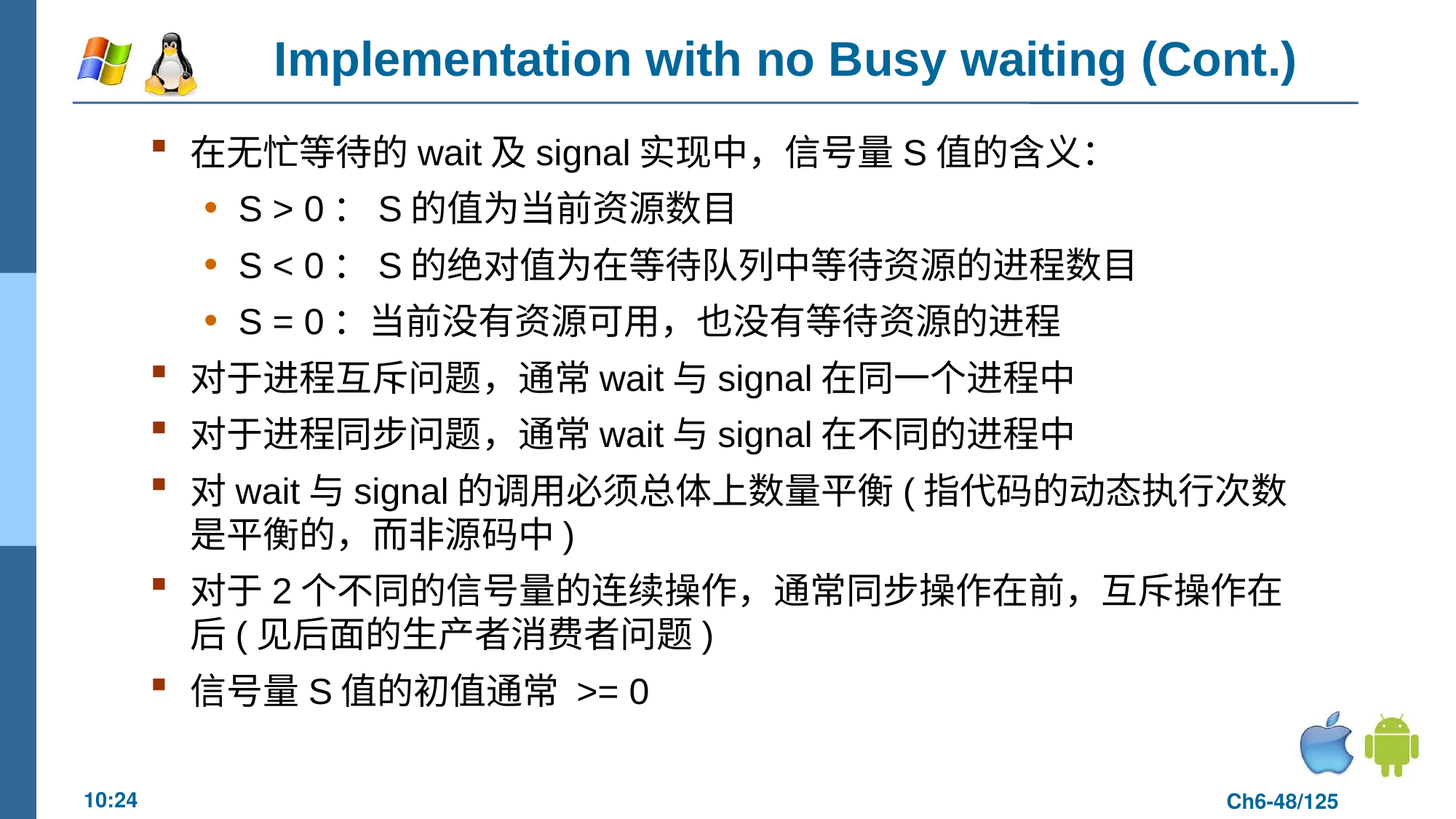

# Implementation with no Busy waiting (Cont.)
在无忙等待的wait及signal实现中，信号量S值的含义：
S > 0：S的值为当前资源数目
S < 0：S的绝对值为在等待队列中等待资源的进程数目
S = 0：当前没有资源可用，也没有等待资源的进程
对于进程互斥问题，通常wait与signal在同一个进程中
对于进程同步问题，通常wait与signal在不同的进程中
对wait与signal的调用必须总体上数量平衡(指代码的动态执行次数是平衡的，而非源码中)
对于2个不同的信号量的连续操作，通常同步操作在前，互斥操作在后(见后面的生产者消费者问题)
信号量S值的初值通常 >= 0